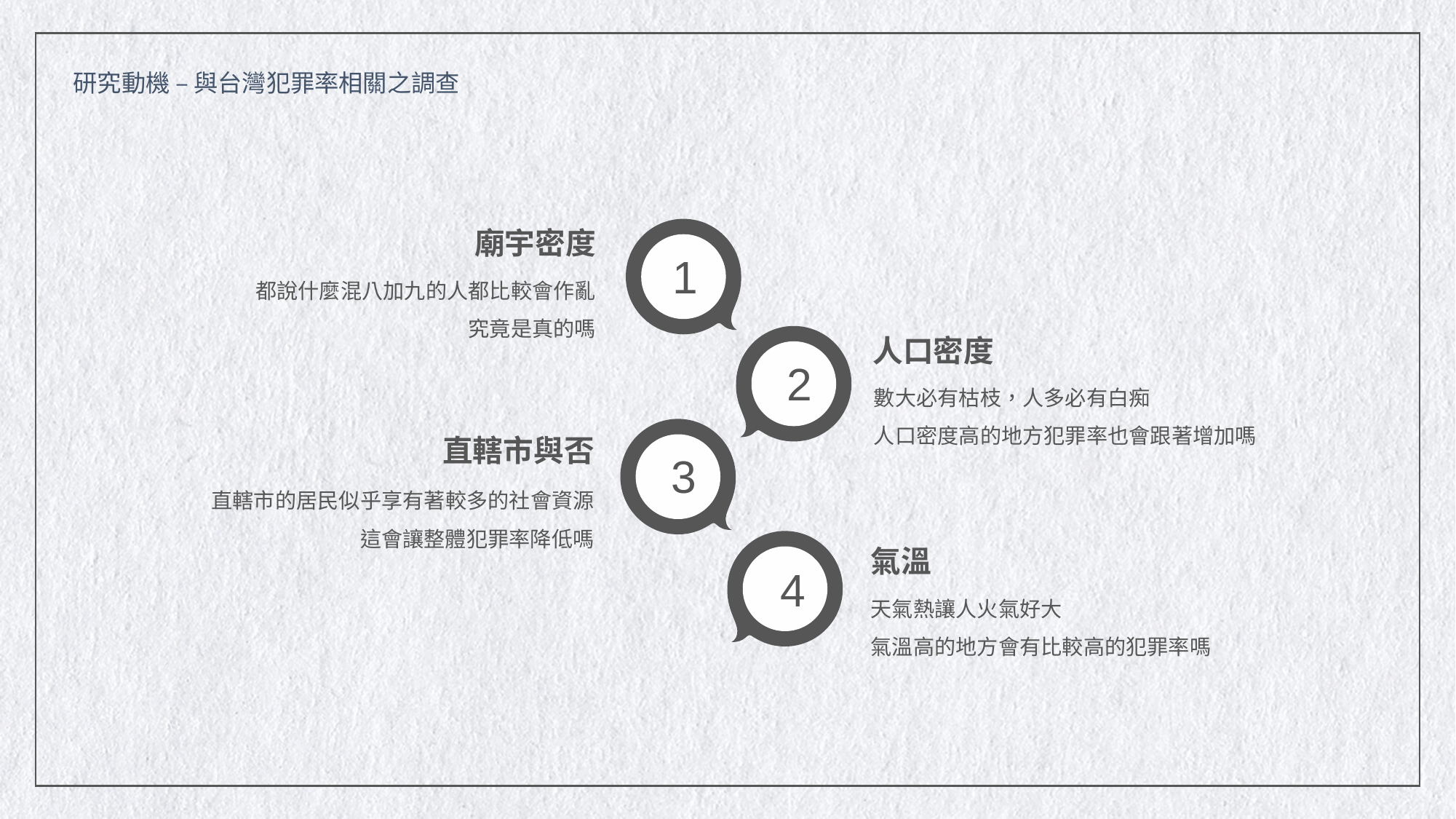

研究動機 – 與台灣犯罪率相關之調查

廟宇密度
1
都說什麼混八加九的人都比較會作亂
究竟是真的嗎

人口密度
2
數大必有枯枝，人多必有白痴
人口密度高的地方犯罪率也會跟著增加嗎

直轄市與否
3
直轄市的居民似乎享有著較多的社會資源
這會讓整體犯罪率降低嗎

氣溫
4
天氣熱讓人火氣好大
氣溫高的地方會有比較高的犯罪率嗎